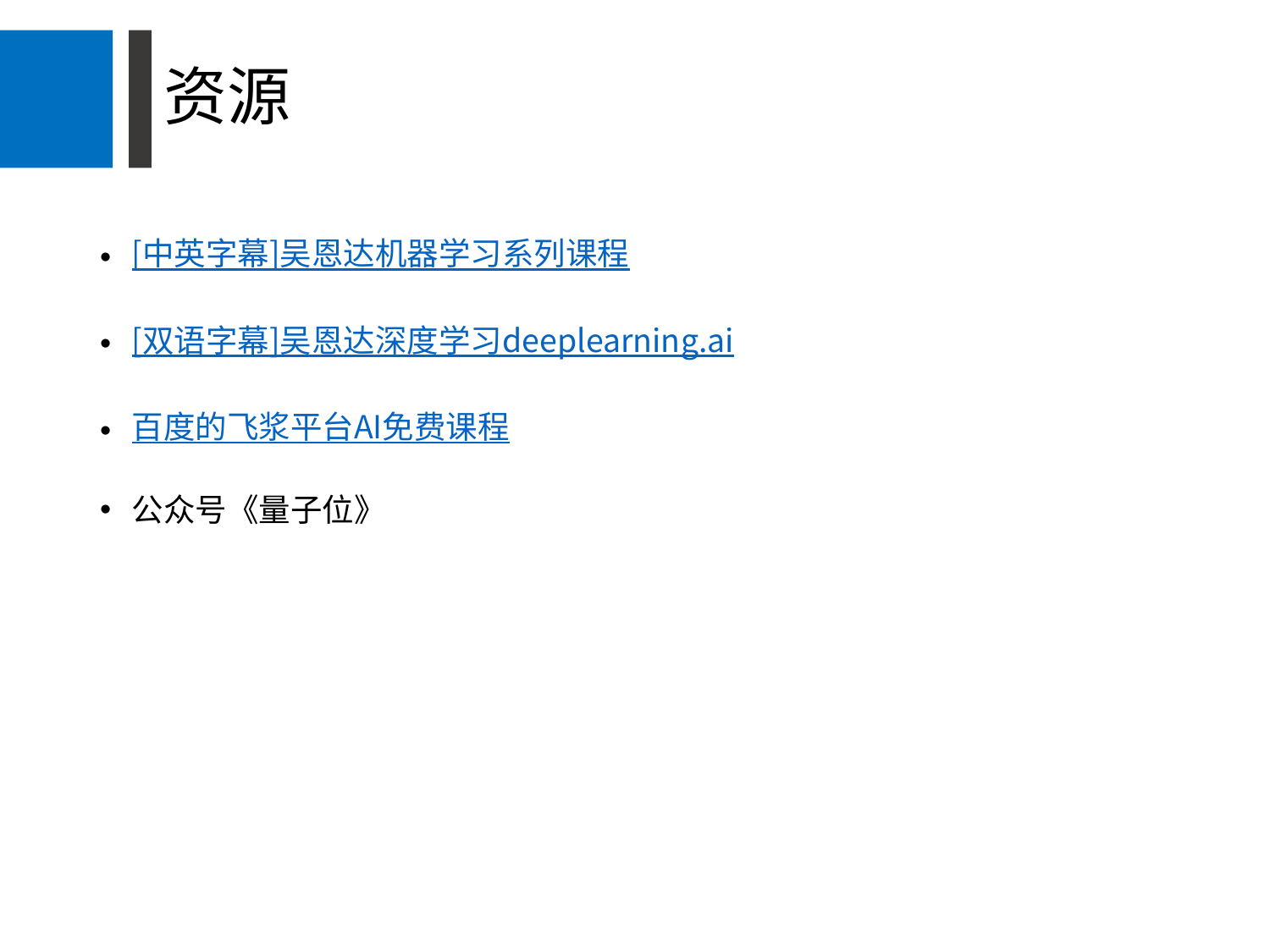

# 资源
[中英字幕]吴恩达机器学习系列课程
[双语字幕]吴恩达深度学习deeplearning.ai
百度的飞浆平台AI免费课程
公众号《量子位》